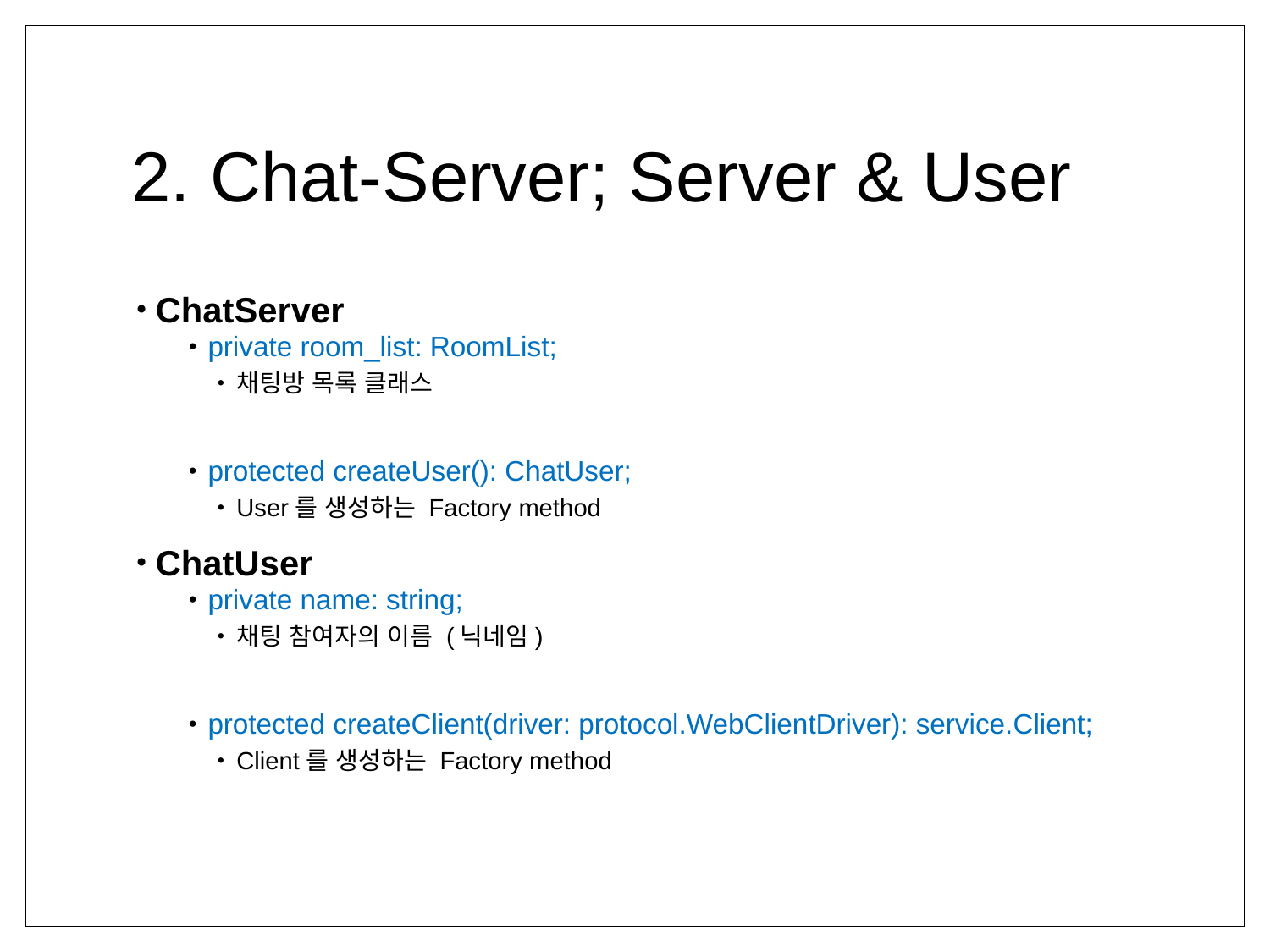

# 2. Chat-Server; Server & User
ChatServer
private room_list: RoomList;
채팅방 목록 클래스

protected createUser(): ChatUser;
User를 생성하는 Factory method
ChatUser
private name: string;
채팅 참여자의 이름 (닉네임)

protected createClient(driver: protocol.WebClientDriver): service.Client;
Client를 생성하는 Factory method